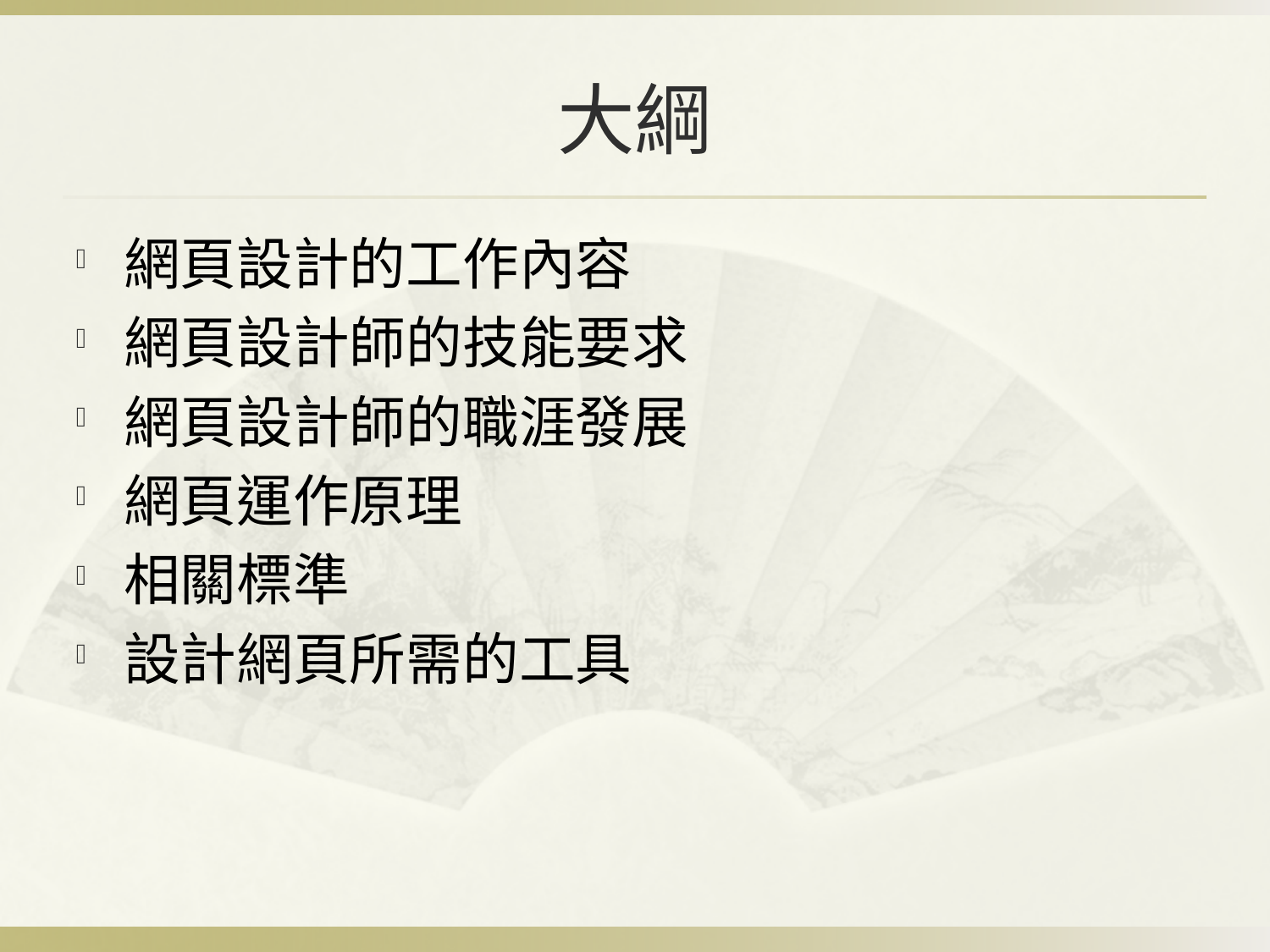

# 大綱
網頁設計的工作內容
網頁設計師的技能要求
網頁設計師的職涯發展
網頁運作原理
相關標準
設計網頁所需的工具